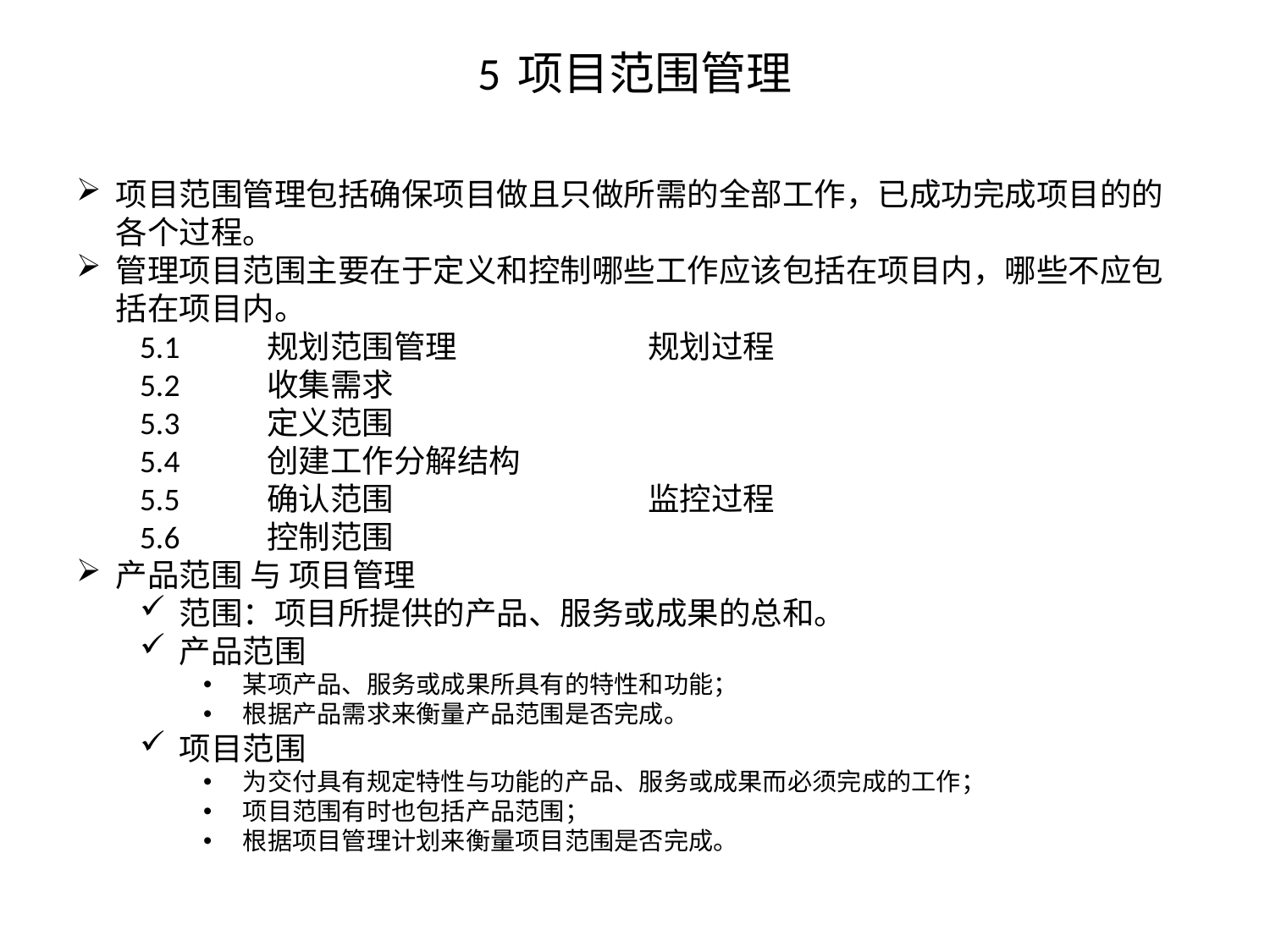

# 5 项目范围管理
项目范围管理包括确保项目做且只做所需的全部工作，已成功完成项目的的各个过程。
管理项目范围主要在于定义和控制哪些工作应该包括在项目内，哪些不应包括在项目内。
5.1	规划范围管理		规划过程
5.2 	收集需求
5.3	定义范围
5.4	创建工作分解结构
5.5	确认范围		监控过程
5.6	控制范围
产品范围 与 项目管理
范围：项目所提供的产品、服务或成果的总和。
产品范围
某项产品、服务或成果所具有的特性和功能；
根据产品需求来衡量产品范围是否完成。
项目范围
为交付具有规定特性与功能的产品、服务或成果而必须完成的工作；
项目范围有时也包括产品范围；
根据项目管理计划来衡量项目范围是否完成。